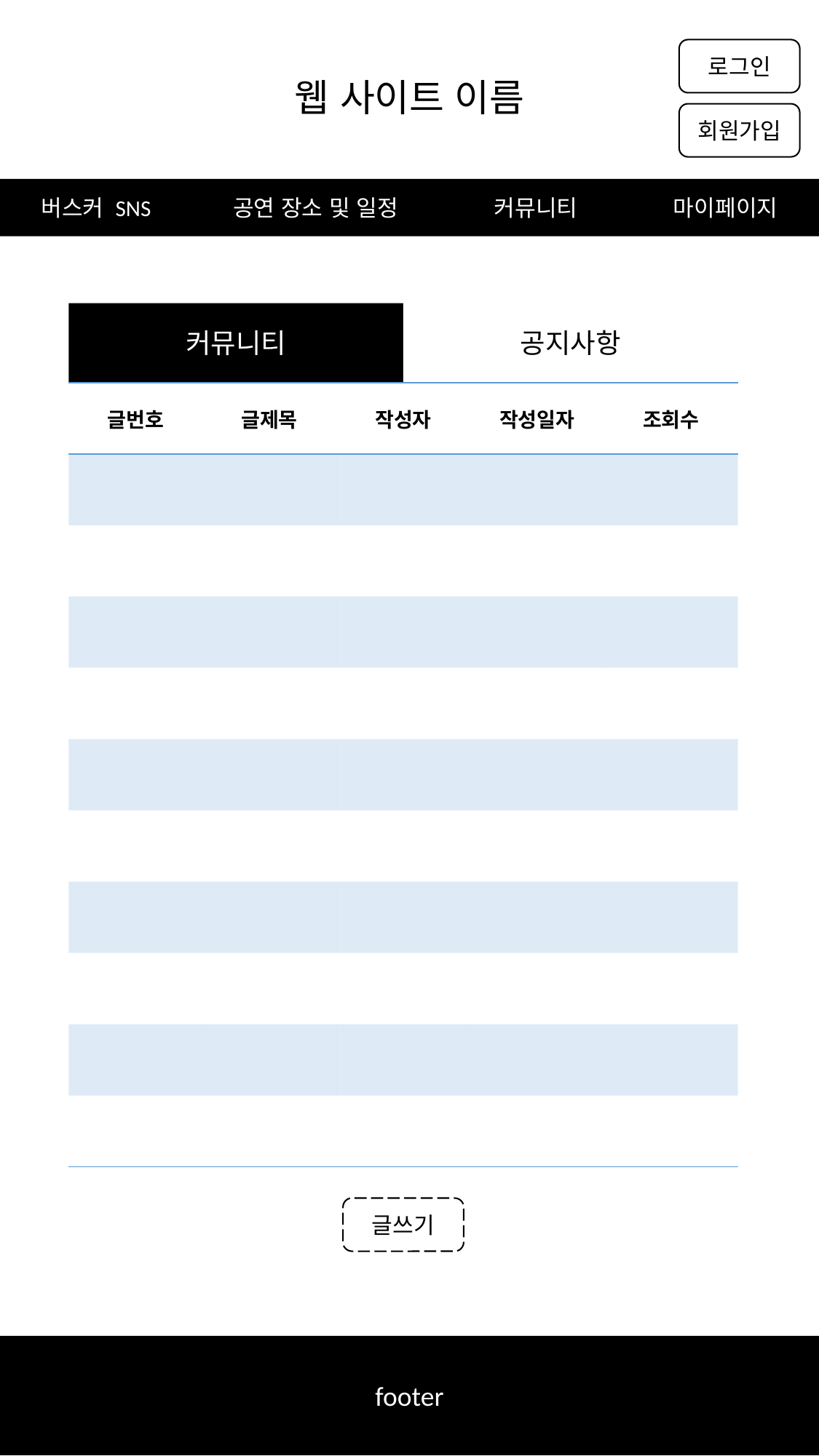

로그인
웹 사이트 이름
회원가입
버스커 SNS               공연 장소 및 일정               커뮤니티               마이페이지
<커뮤니티>

일반 유저, 아티스트, 가게 구분 없이 누구나 작성 가능

파일 첨부 가능

댓글 작성 가능

본인이 쓴 글에 한해서 수정 및 삭제 가능

관리자는 특정 게시글의 내용에 문제가 있다고 판단이 될 경우 별도의 고지없이 해당 글 삭제 가능

<공지사항>

관리자만 작성 가능
공지사항
커뮤니티
| 글번호 | 글제목 | 작성자 | 작성일자 | 조회수 |
| --- | --- | --- | --- | --- |
|  |  |  |  |  |
|  |  |  |  |  |
|  |  |  |  |  |
|  |  |  |  |  |
|  |  |  |  |  |
|  |  |  |  |  |
|  |  |  |  |  |
|  |  |  |  |  |
|  |  |  |  |  |
|  |  |  |  |  |
글쓰기
footer